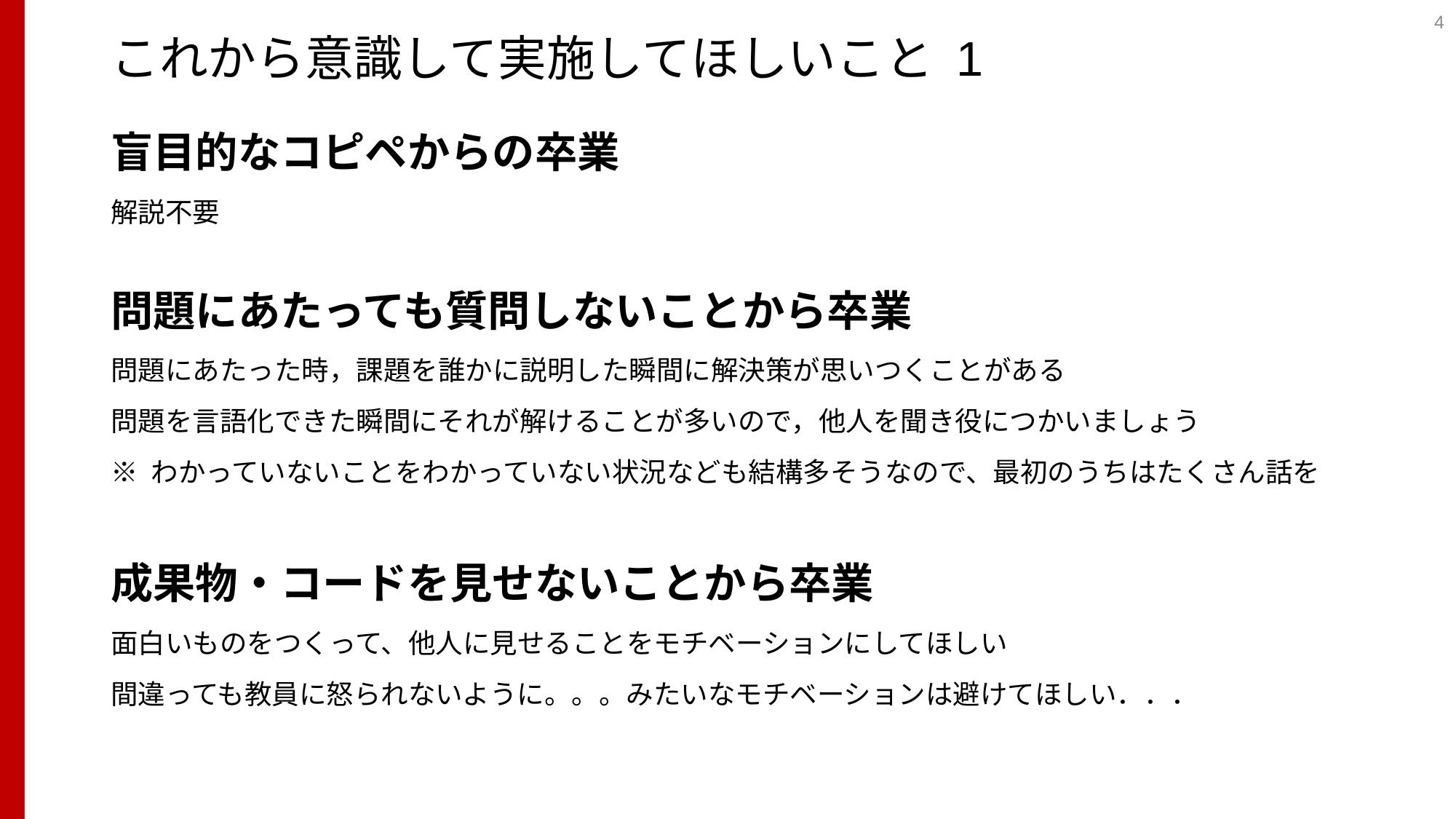

4
# これから意識して実施してほしいこと 1
盲目的なコピペからの卒業
解説不要

問題にあたっても質問しないことから卒業
問題にあたった時，課題を誰かに説明した瞬間に解決策が思いつくことがある
問題を言語化できた瞬間にそれが解けることが多いので，他人を聞き役につかいましょう
※ わかっていないことをわかっていない状況なども結構多そうなので、最初のうちはたくさん話を

成果物・コードを見せないことから卒業
面白いものをつくって、他人に見せることをモチベーションにしてほしい
間違っても教員に怒られないように。。。みたいなモチベーションは避けてほしい．．．